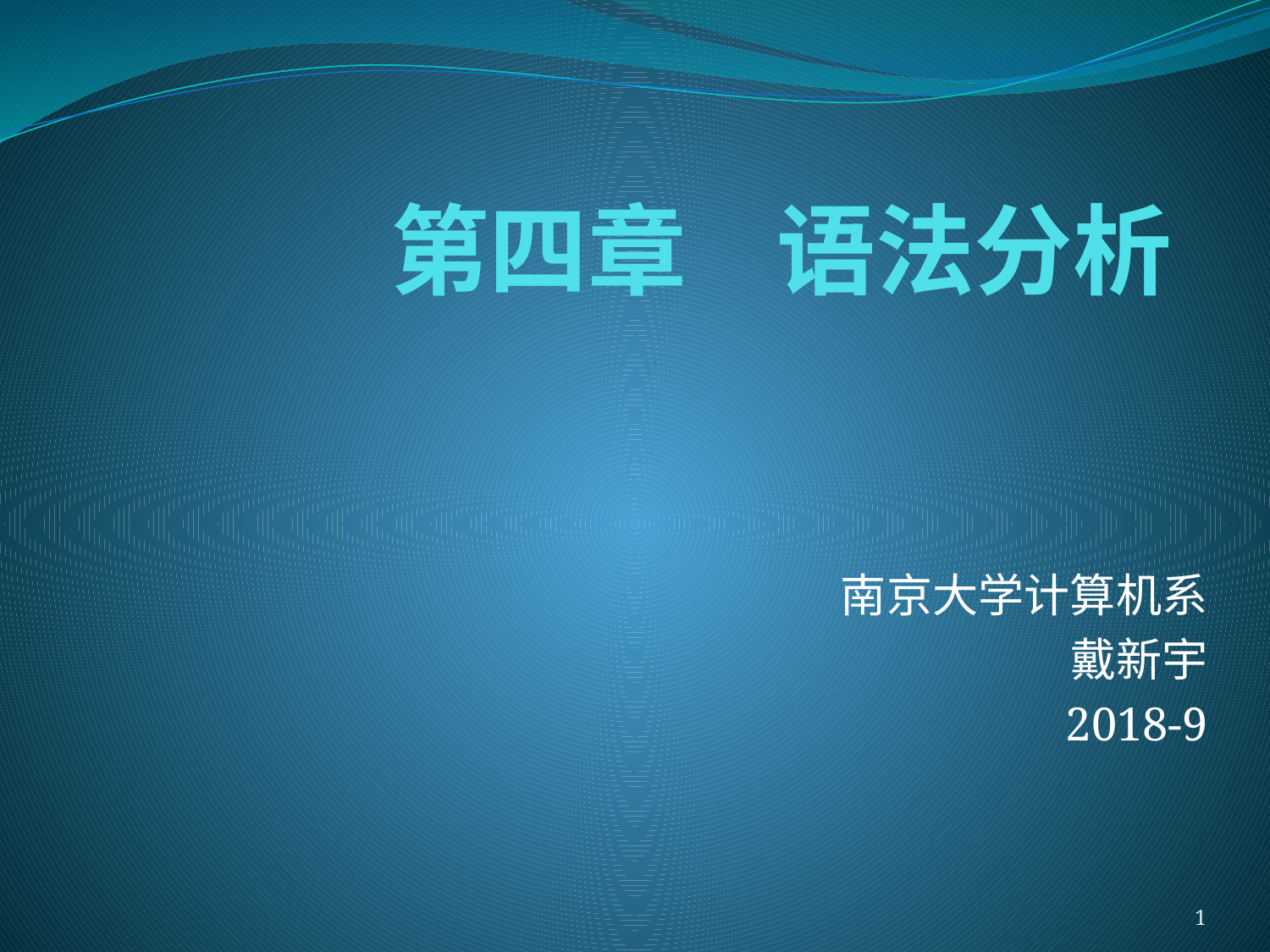

# 第四章    语法分析
南京大学计算机系
戴新宇
2018-9
1